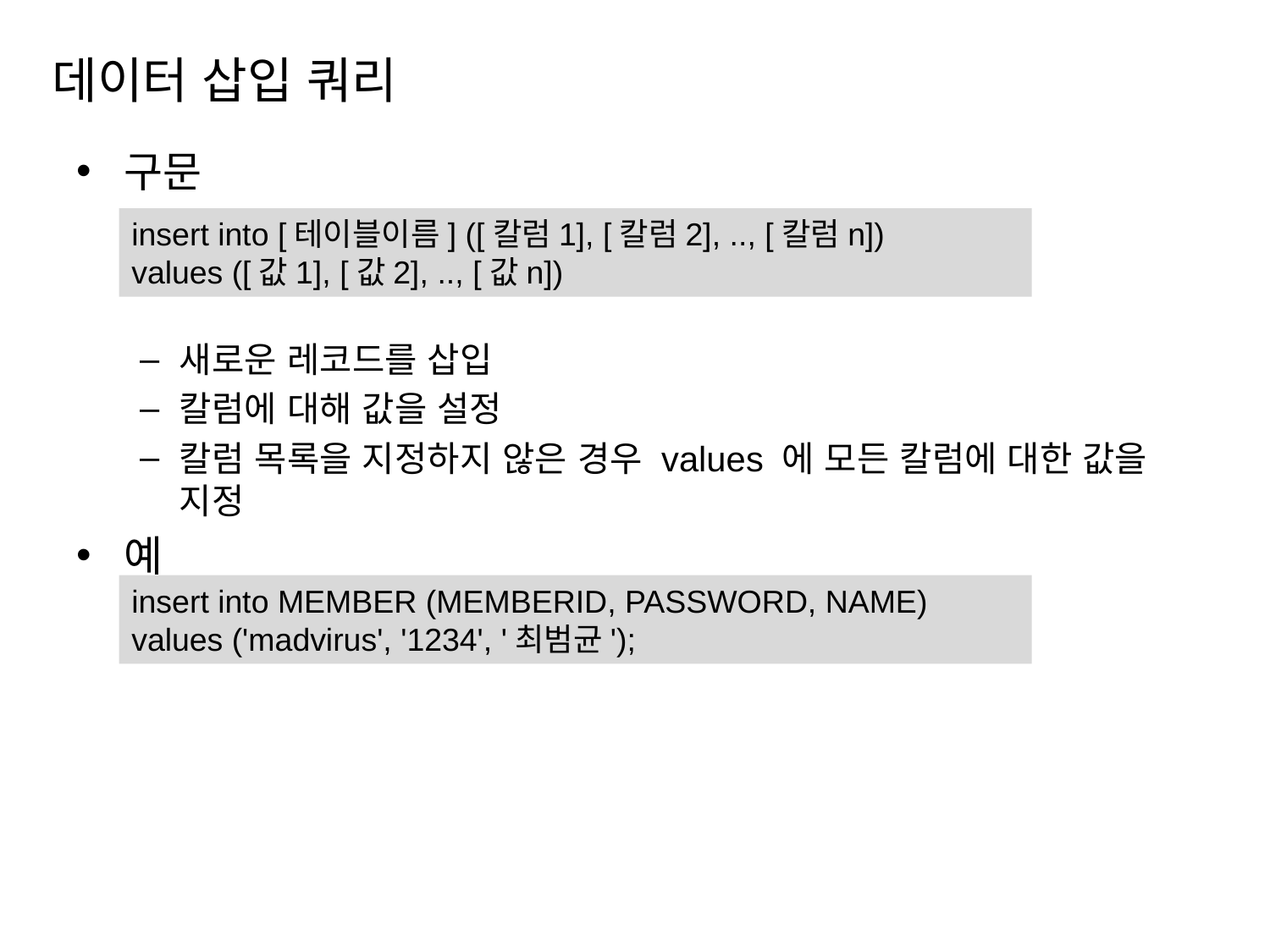

# 데이터 삽입 쿼리
구문

새로운 레코드를 삽입
칼럼에 대해 값을 설정
칼럼 목록을 지정하지 않은 경우 values 에 모든 칼럼에 대한 값을 지정
예
insert into [테이블이름] ([칼럼1], [칼럼2], .., [칼럼n])
values ([값1], [값2], .., [값n])
insert into MEMBER (MEMBERID, PASSWORD, NAME)
values ('madvirus', '1234', '최범균');